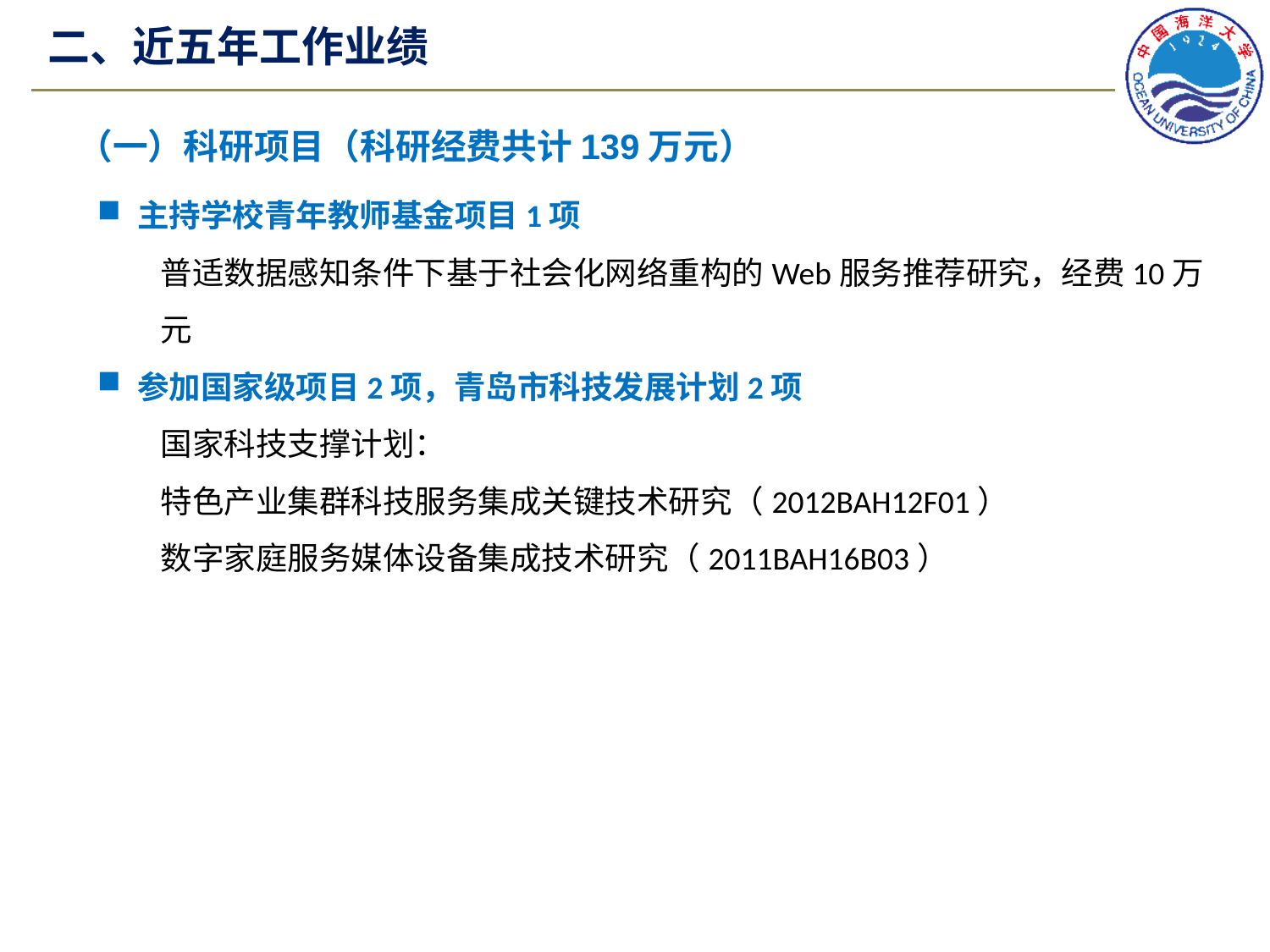

# 二、近五年工作业绩
（一）科研项目（科研经费共计139万元）
主持学校青年教师基金项目1项
普适数据感知条件下基于社会化网络重构的Web服务推荐研究，经费10万元
参加国家级项目2项，青岛市科技发展计划2项
国家科技支撑计划：
特色产业集群科技服务集成关键技术研究（2012BAH12F01）
数字家庭服务媒体设备集成技术研究（2011BAH16B03）